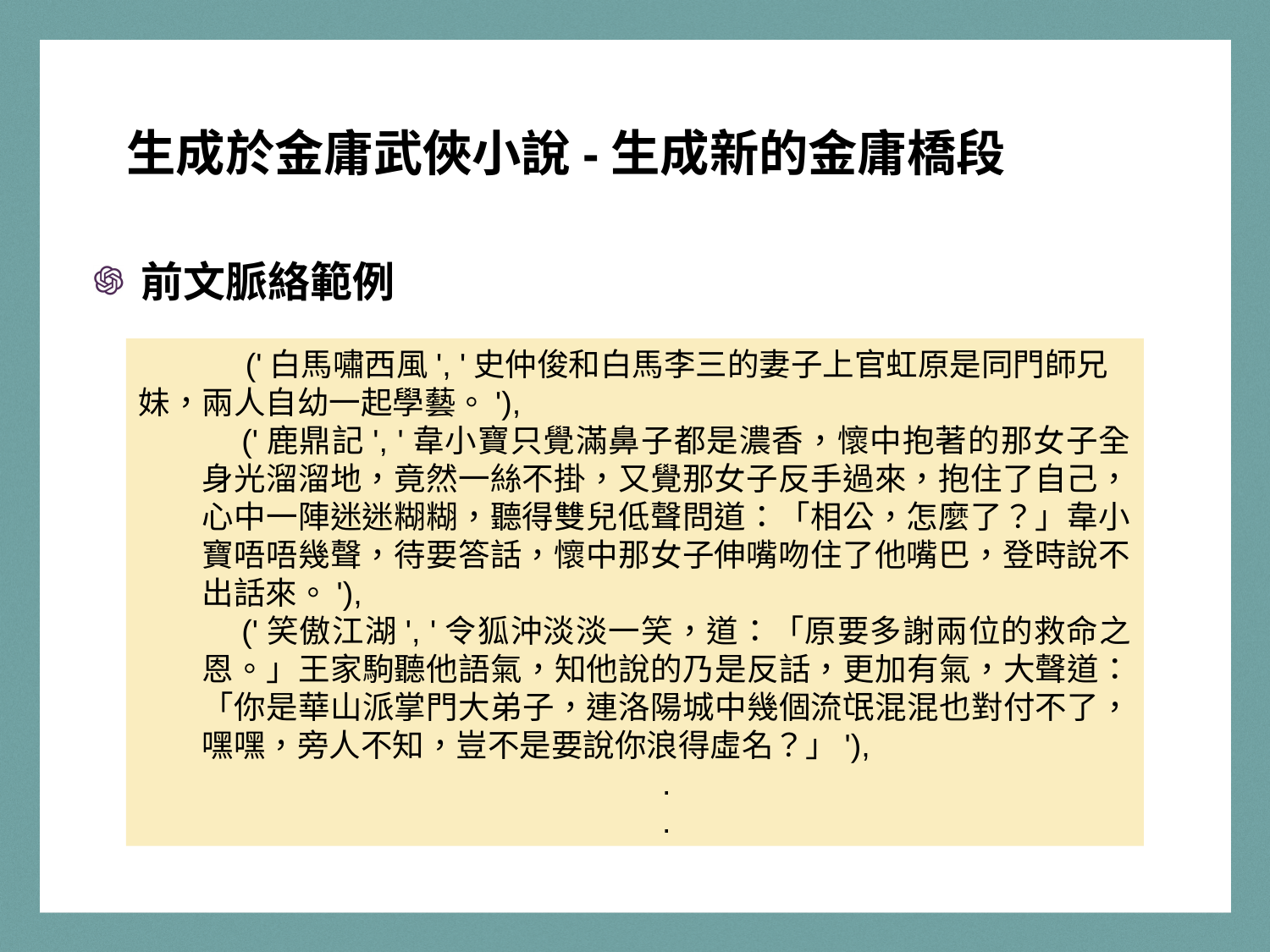

生成於金庸武俠小說-生成新的金庸橋段
前文脈絡範例
            ('白馬嘯西風', '史仲俊和白馬李三的妻子上官虹原是同門師兄妹，兩人自幼一起學藝。'),
    ('鹿鼎記', '韋小寶只覺滿鼻子都是濃香，懷中抱著的那女子全身光溜溜地，竟然一絲不掛，又覺那女子反手過來，抱住了自己，心中一陣迷迷糊糊，聽得雙兒低聲問道：「相公，怎麼了？」韋小寶唔唔幾聲，待要答話，懷中那女子伸嘴吻住了他嘴巴，登時說不出話來。'),
    ('笑傲江湖', '令狐沖淡淡一笑，道：「原要多謝兩位的救命之恩。」王家駒聽他語氣，知他說的乃是反話，更加有氣，大聲道：「你是華山派掌門大弟子，連洛陽城中幾個流氓混混也對付不了，嘿嘿，旁人不知，豈不是要說你浪得虛名？」'),
.
.